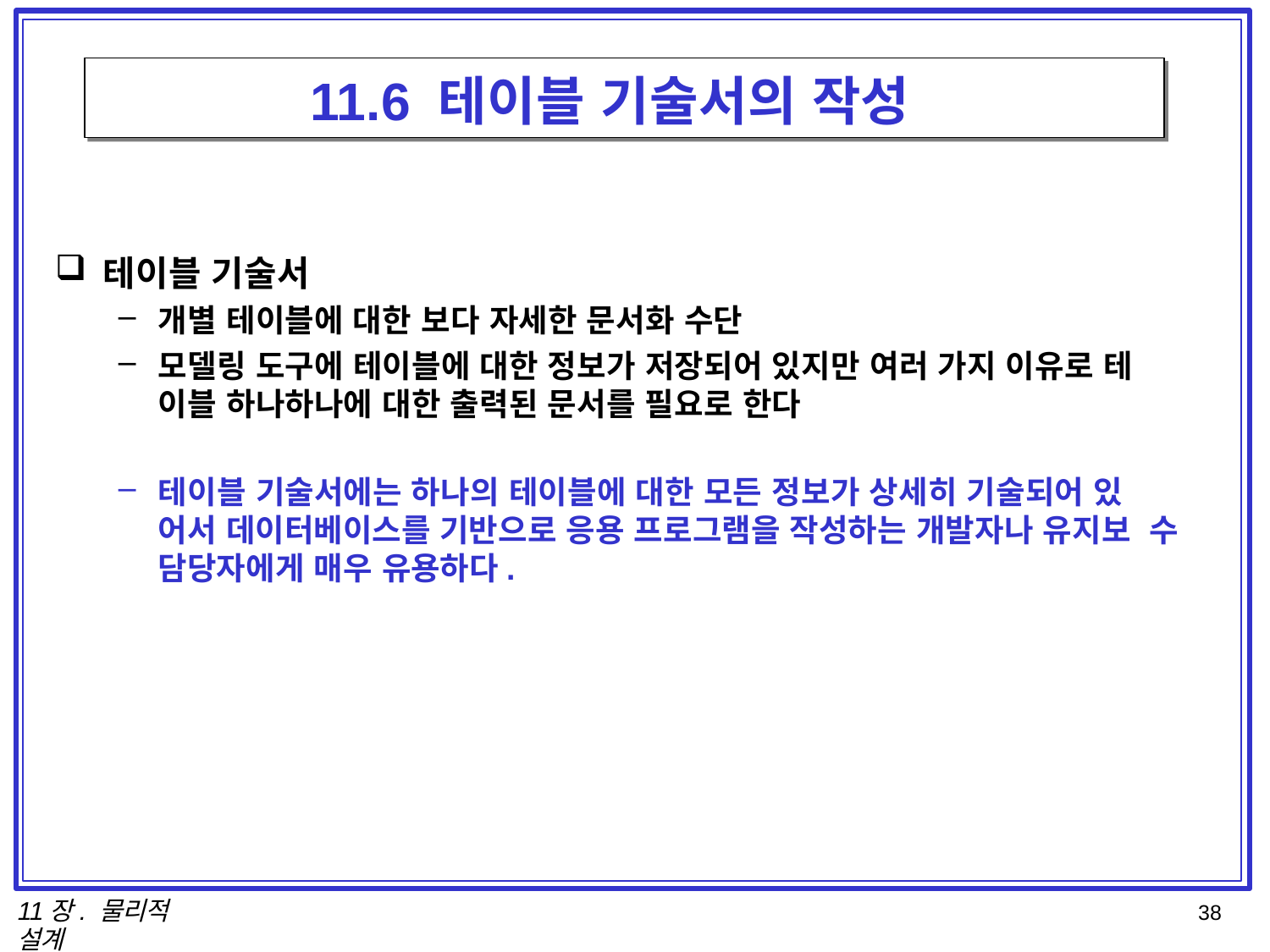

# 11.6 테이블 기술서의 작성
테이블 기술서
개별 테이블에 대한 보다 자세한 문서화 수단
모델링 도구에 테이블에 대한 정보가 저장되어 있지만 여러 가지 이유로 테
이블 하나하나에 대한 출력된 문서를 필요로 한다

테이블 기술서에는 하나의 테이블에 대한 모든 정보가 상세히 기술되어 있  어서 데이터베이스를 기반으로 응용 프로그램을 작성하는 개발자나 유지보  수 담당자에게 매우 유용하다.
11장. 물리적 설계
38